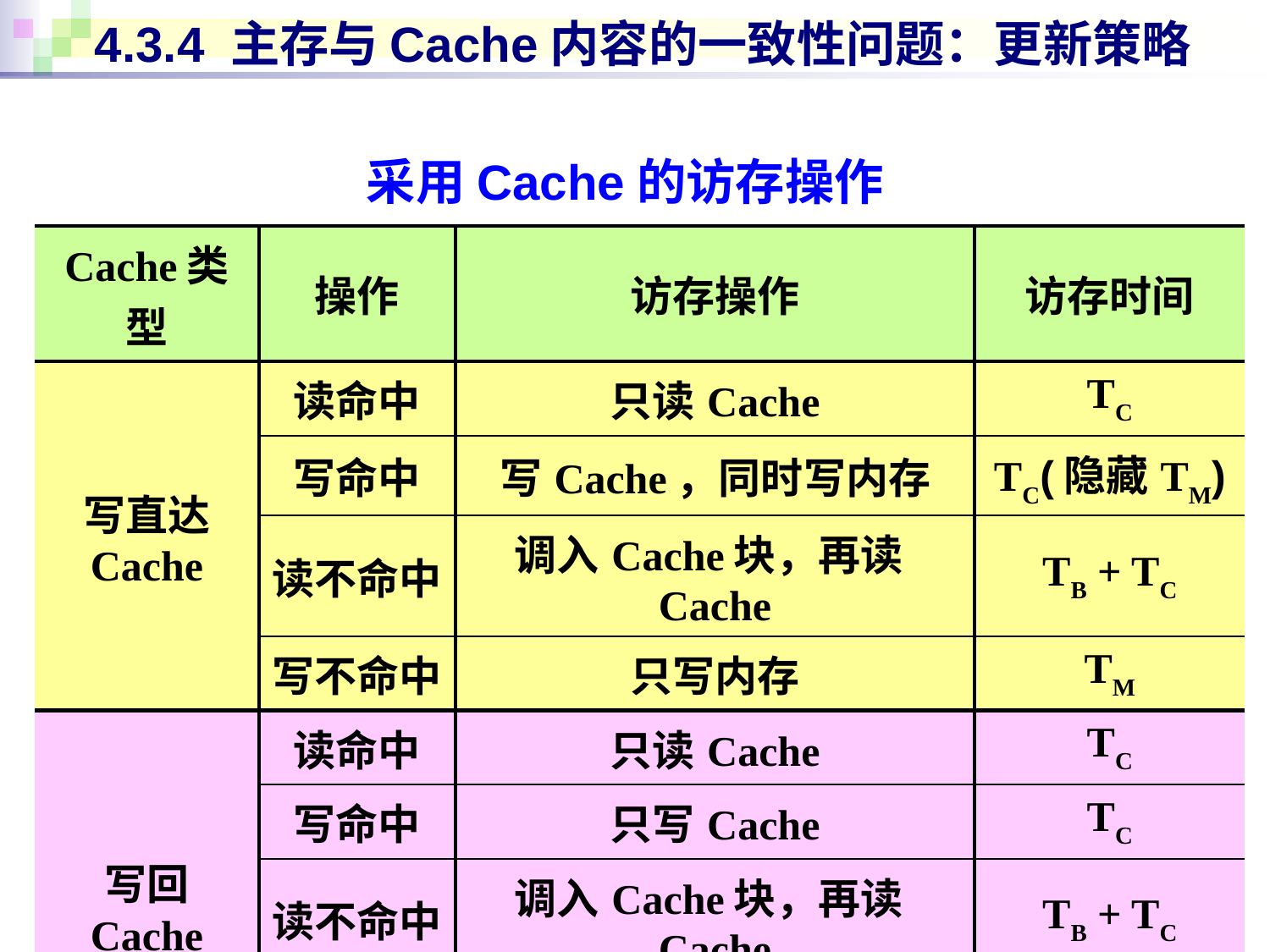

# 4.3.4 主存与Cache内容的一致性问题：更新策略
采用Cache的访存操作
| Cache类型 | 操作 | 访存操作 | 访存时间 |
| --- | --- | --- | --- |
| 写直达 Cache | 读命中 | 只读Cache | TC |
|  | 写命中 | 写Cache，同时写内存 | TC(隐藏TM) |
|  | 读不命中 | 调入Cache块，再读Cache | TB + TC |
|  | 写不命中 | 只写内存 | TM |
| 写回 Cache | 读命中 | 只读Cache | TC |
|  | 写命中 | 只写Cache | TC |
|  | 读不命中 | 调入Cache块，再读Cache | TB + TC |
|  | 写不命中 | 调入Cache块，再写Cache | TB + TC |
39